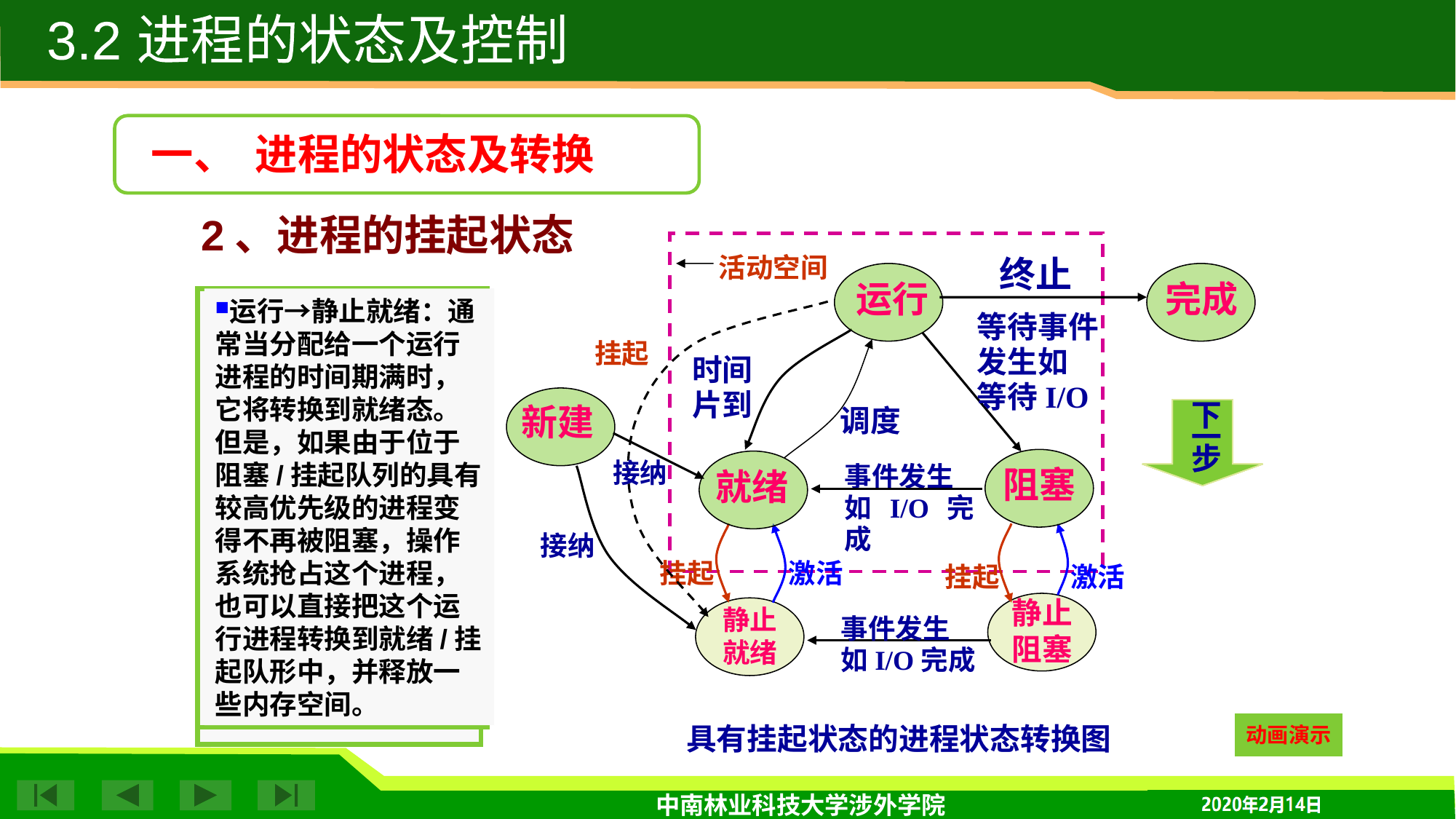

3.2 进程的状态及控制

一、  进程的状态及转换
 2、进程的挂起状态

活动空间
终止

运行
完成

等待事件
发生如
等待I/O

时间
片到

新建
调度

阻塞
接纳

就绪
事件发生
如I/O完成

若操作系统确定当前正在运行进程，或就绪态进程为维护基本性能要求而需要更大内存空间，则既使存在可运行状态就绪进程也可能出现这样状态转换而被挂起进入静止阻塞。

 活动阻塞→静止阻塞；若当前系统中没有就绪态进程，就将处于阻塞态进程至少挂起一个，而进入静止阻塞状态，为没有被阻塞的进程让出主存空间。

 静止阻塞 → 活动阻塞；这种情况较少发生。如果一个进程处于阻塞，又不在主存,调入它进入主存似乎意义不大。但运行进程执行完，发现静止阻塞队列存在优先级较高者时.

 静止阻塞→静止就绪；同基本状态转换一样，如果等待的事件发生了，则将处于静止阻塞的进程修改为静止就绪状态。

 静止就绪 → 活动就绪；若主存中没有就绪进程，一般操作系统需要调入一个进程。而当处于静止就绪状态的进程的优先级高于就绪进程的优先级时，操作系统则往往将处于静止就绪进程通过激活而将其转换为就绪状态。

 各种状态→完成；在正常情况下，一个运行进程正常，或非正常结束，都进入完成状态。但如表3.2所列出进程终止事件，如果父进程终止，或被创建它的进程终止，则一个进程可以在任何状态下终止而进入完成状态。

 新建→静止就绪；创建一个新进程可以进入静止就绪队列。系统初始执行期间，操作系统倾向建立更多就绪进程维护大量未被阻塞进程。这样使以后新进程由于主存空间不足而无法进入，这时就使用新建 →静止就绪。

 活动就绪→静止就绪；通常，操作系统倾向挂起阻塞态进程。但有两种情况需要这种转换；一是得到主存更大空间唯一方法是挂起一个就绪进程；二是如果能够确定处于高优先级阻塞状态进程可以很快进入就绪状态。

运行→静止就绪：通常当分配给一个运行进程的时间期满时，它将转换到就绪态。但是，如果由于位于阻塞/挂起队列的具有较高优先级的进程变得不再被阻塞，操作系统抢占这个进程，也可以直接把这个运行进程转换到就绪/挂起队形中，并释放一些内存空间。

挂起

下一步

下一步

下一步

下一步

下一步

下一步

下一步

接纳

挂起
激活
挂起
激活
静止
阻塞

静止
就绪

事件发生
如I/O完成

动画演示
具有挂起状态的进程状态转换图